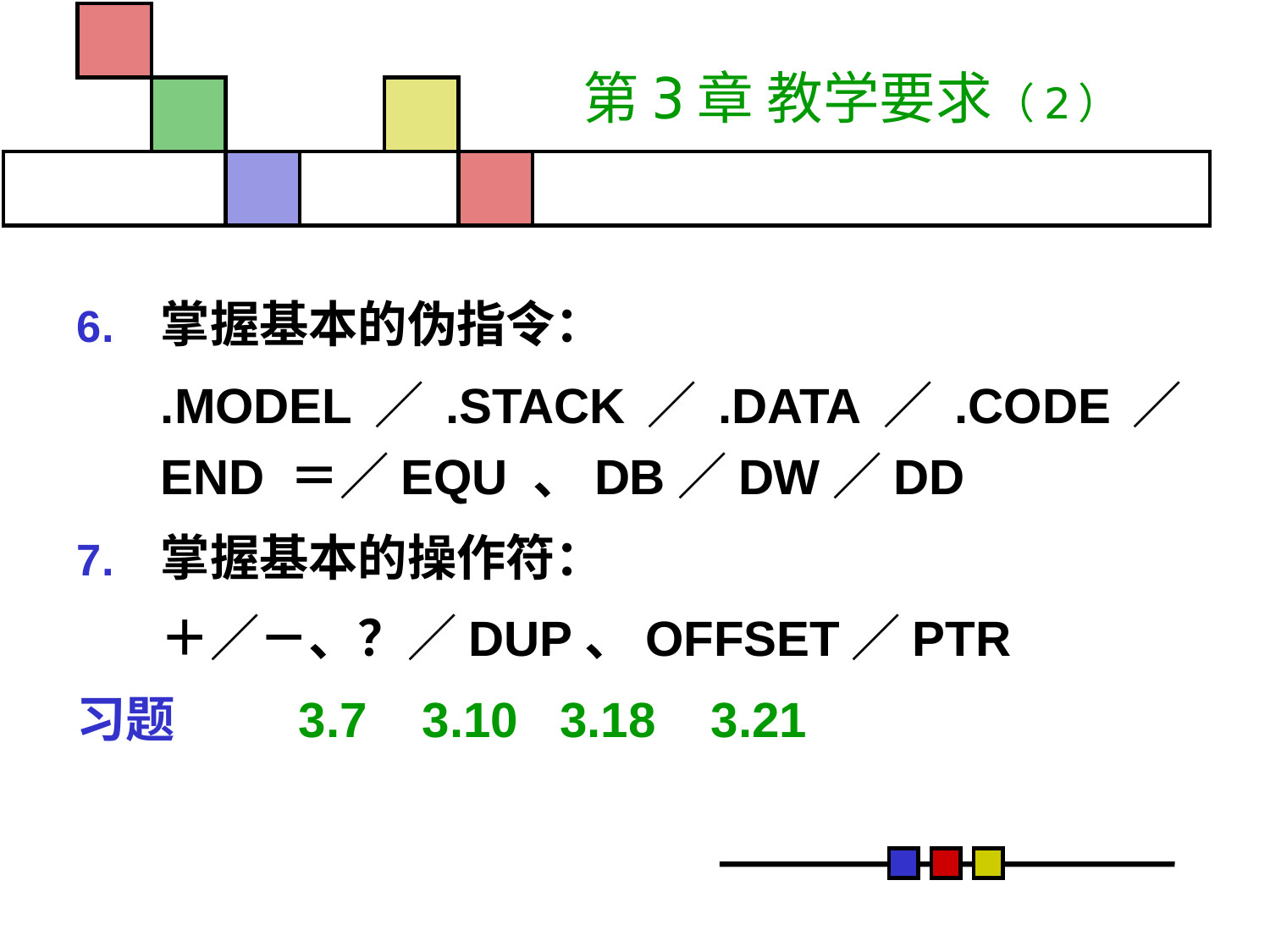

# 第3章 教学要求（2）
掌握基本的伪指令：
	.MODEL／.STACK／.DATA／.CODE／END ＝／EQU 、DB／DW／DD
掌握基本的操作符：
	＋／－、？／DUP、OFFSET／PTR
习题          3.7    3.10   3.18    3.21